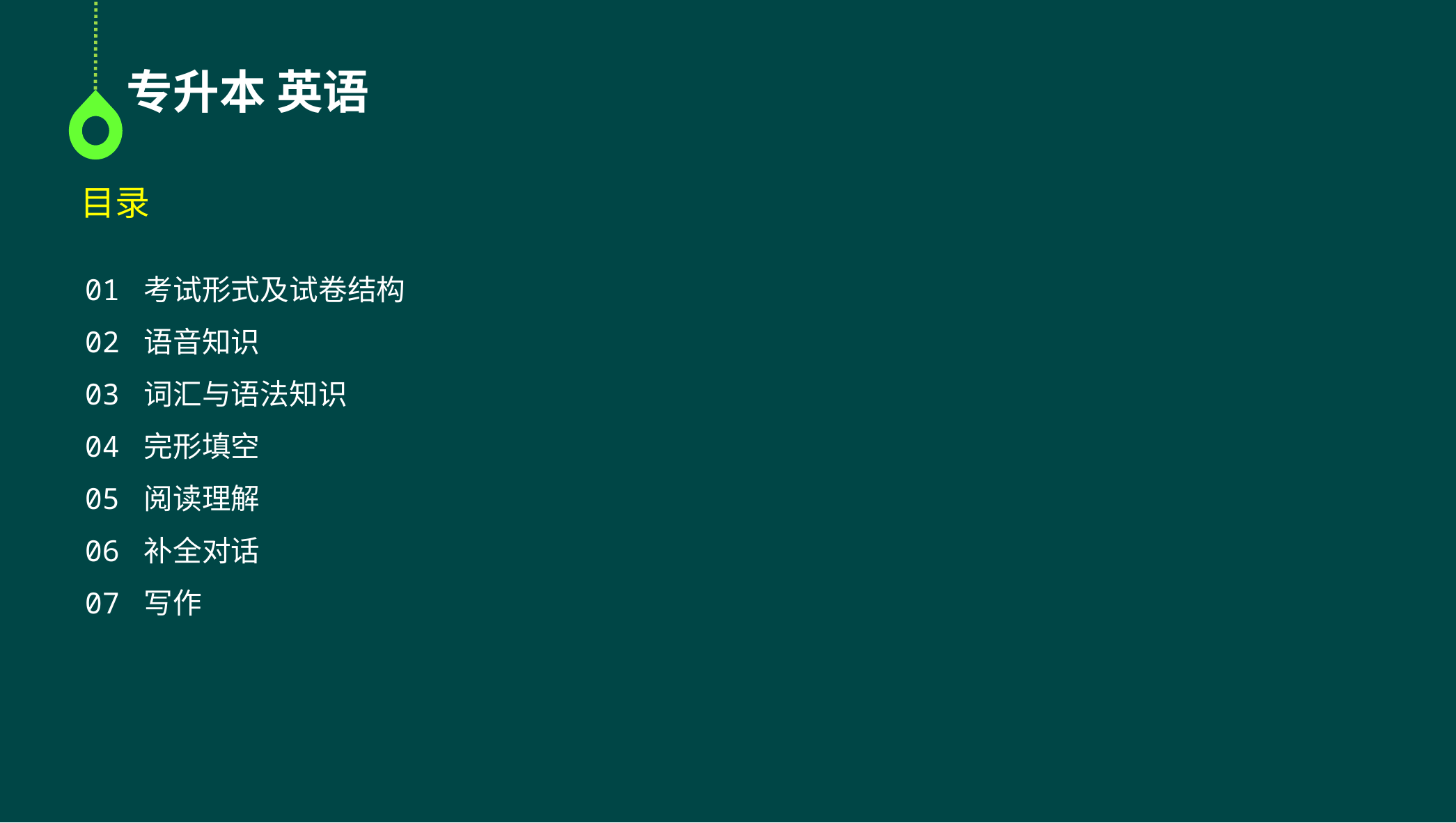

专升本 英语
目录
01 考试形式及试卷结构
02 语音知识
03 词汇与语法知识
04 完形填空
05 阅读理解
06 补全对话
07 写作